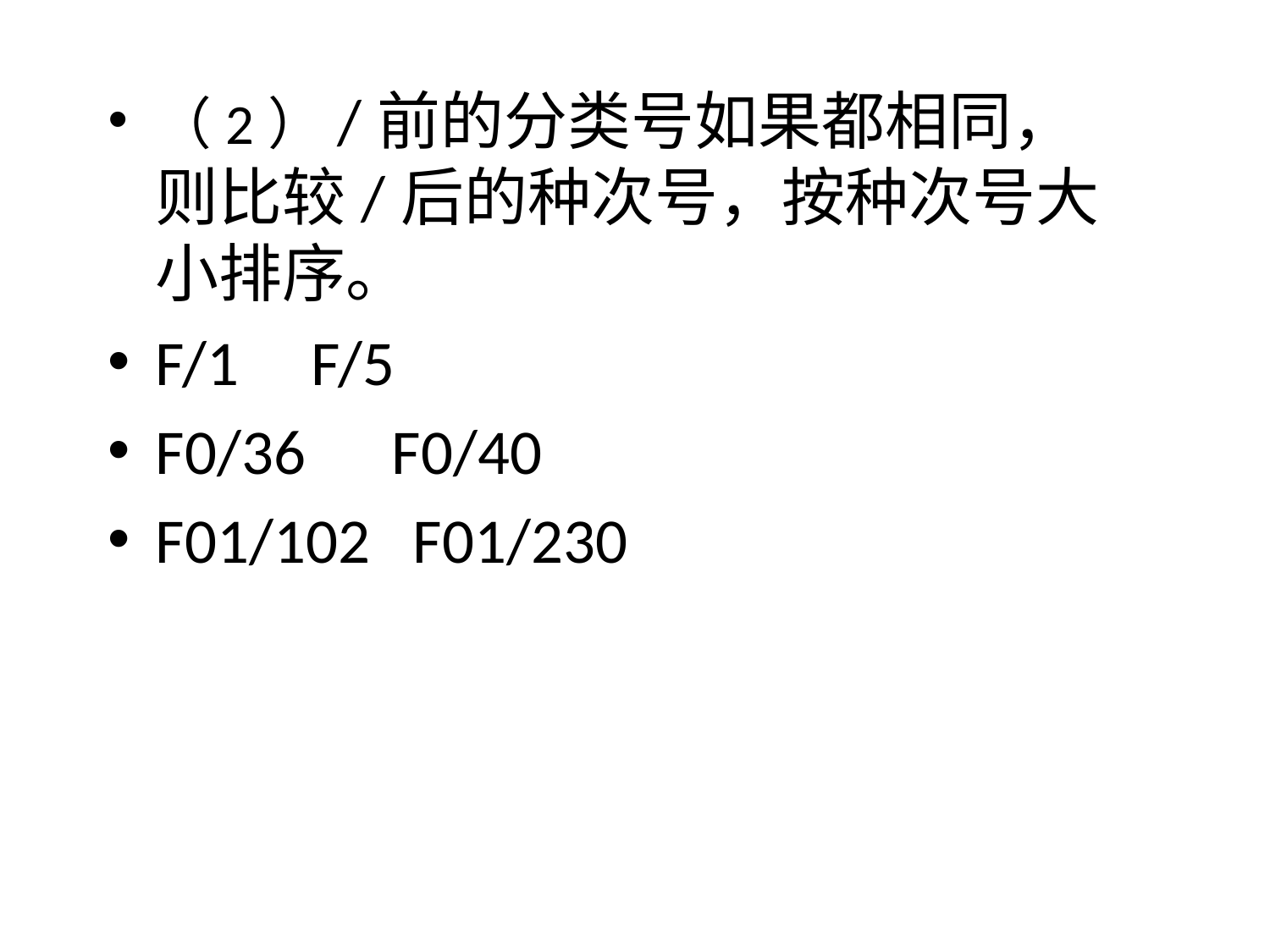

（2）/前的分类号如果都相同，则比较/后的种次号，按种次号大小排序。
F/1     F/5
F0/36      F0/40
F01/102   F01/230